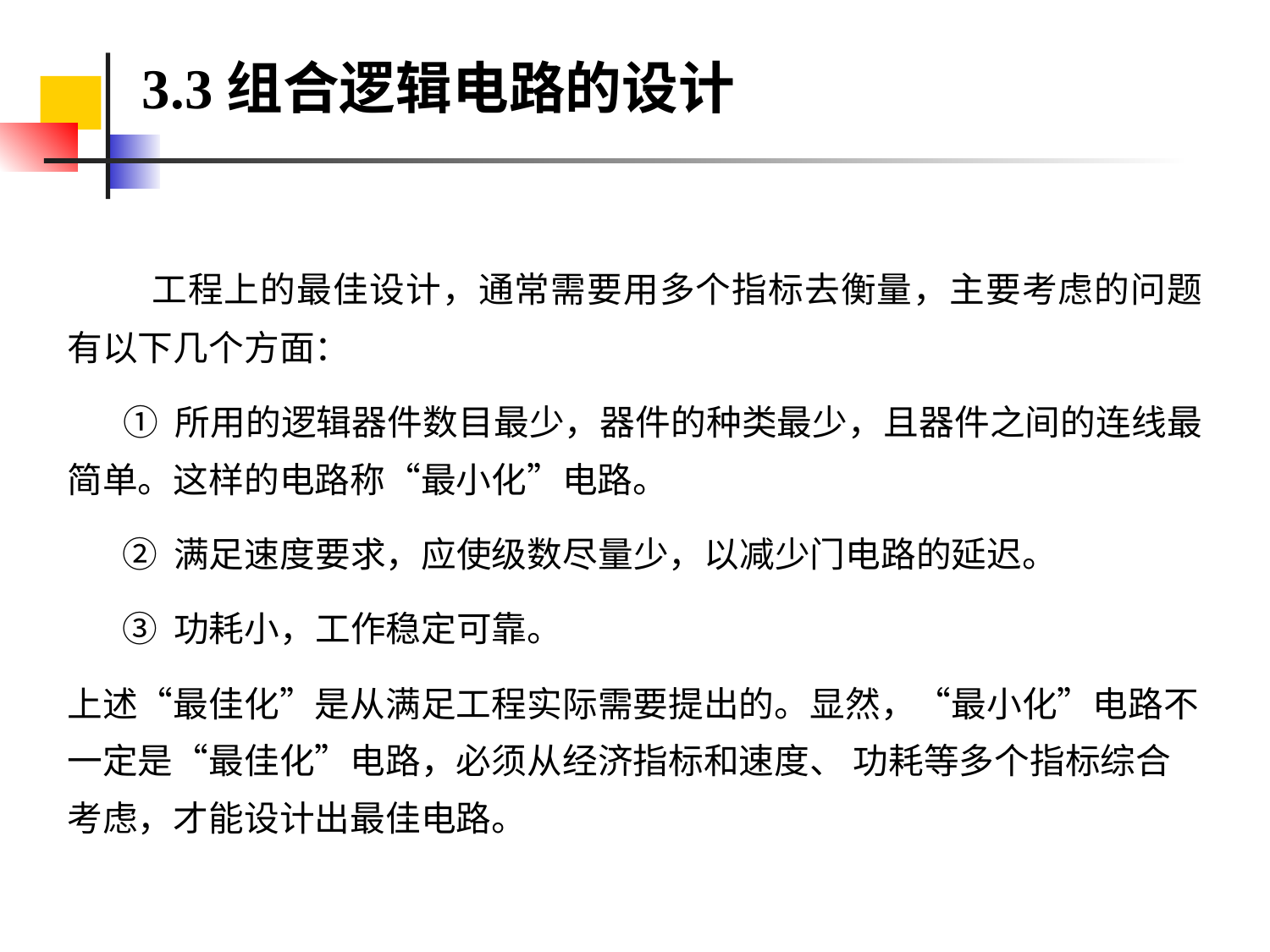

3.3组合逻辑电路的设计
       工程上的最佳设计，通常需要用多个指标去衡量，主要考虑的问题有以下几个方面：
       ① 所用的逻辑器件数目最少，器件的种类最少，且器件之间的连线最简单。这样的电路称“最小化”电路。
       ② 满足速度要求，应使级数尽量少，以减少门电路的延迟。
       ③ 功耗小，工作稳定可靠。
上述“最佳化”是从满足工程实际需要提出的。显然，“最小化”电路不一定是“最佳化”电路，必须从经济指标和速度、 功耗等多个指标综合考虑，才能设计出最佳电路。